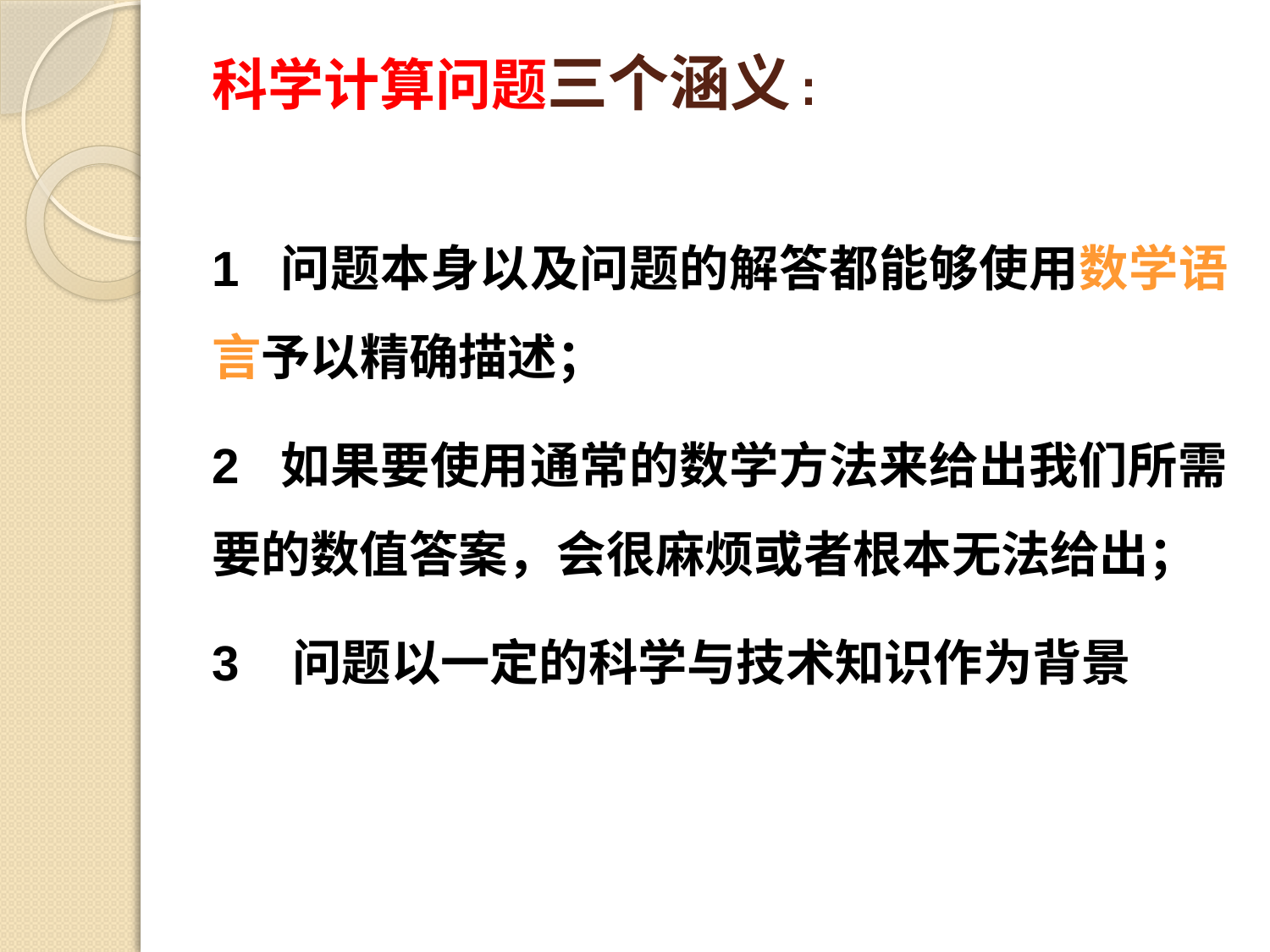

# 科学计算问题三个涵义:
1  问题本身以及问题的解答都能够使用数学语言予以精确描述；
2  如果要使用通常的数学方法来给出我们所需要的数值答案，会很麻烦或者根本无法给出；
3   问题以一定的科学与技术知识作为背景